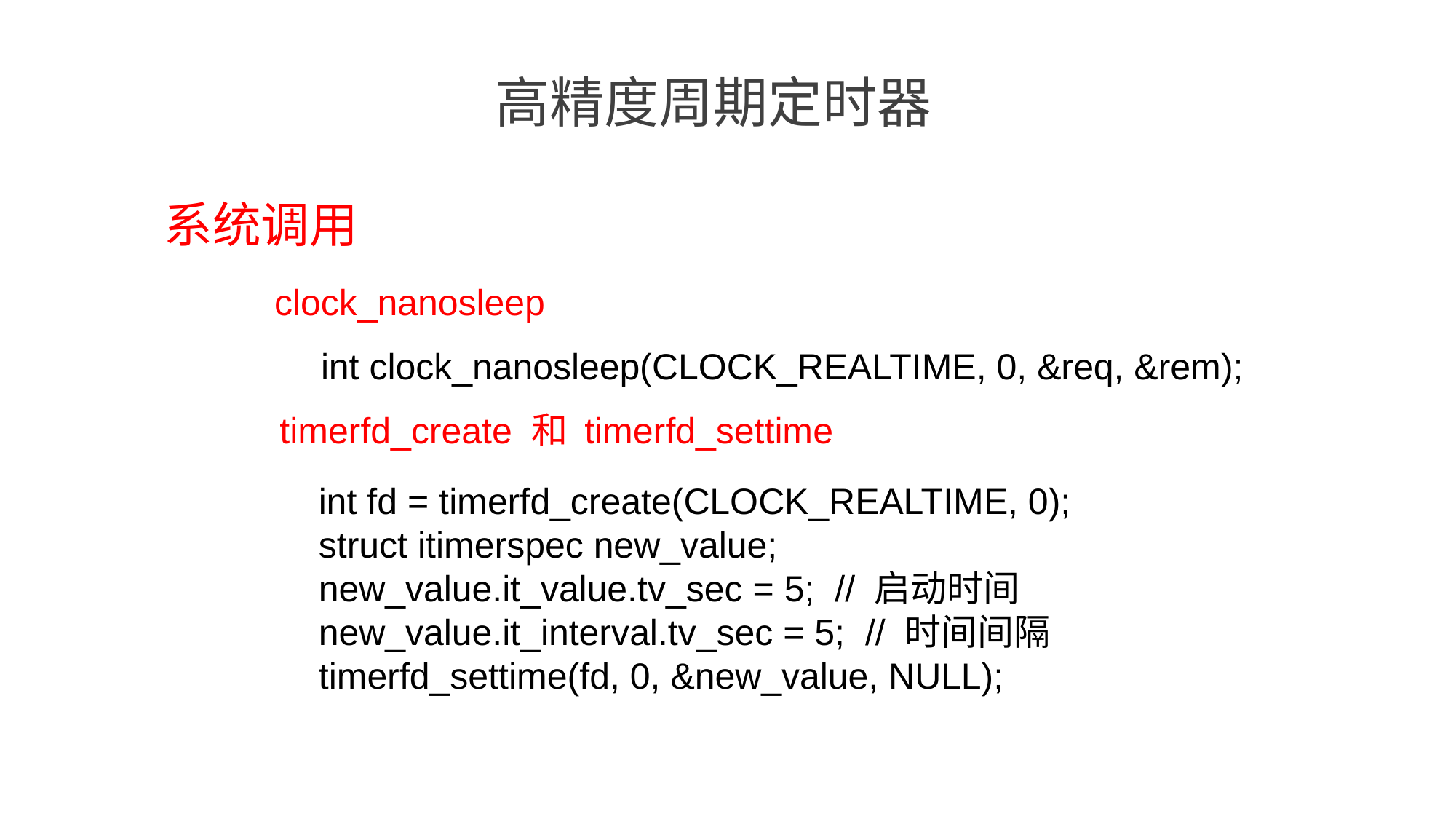

高精度周期定时器

系统调用
clock_nanosleep
 int clock_nanosleep(CLOCK_REALTIME, 0, &req, &rem);
timerfd_create 和 timerfd_settime
int fd = timerfd_create(CLOCK_REALTIME, 0);
struct itimerspec new_value;
new_value.it_value.tv_sec = 5;  // 启动时间
new_value.it_interval.tv_sec = 5;  // 时间间隔
timerfd_settime(fd, 0, &new_value, NULL);